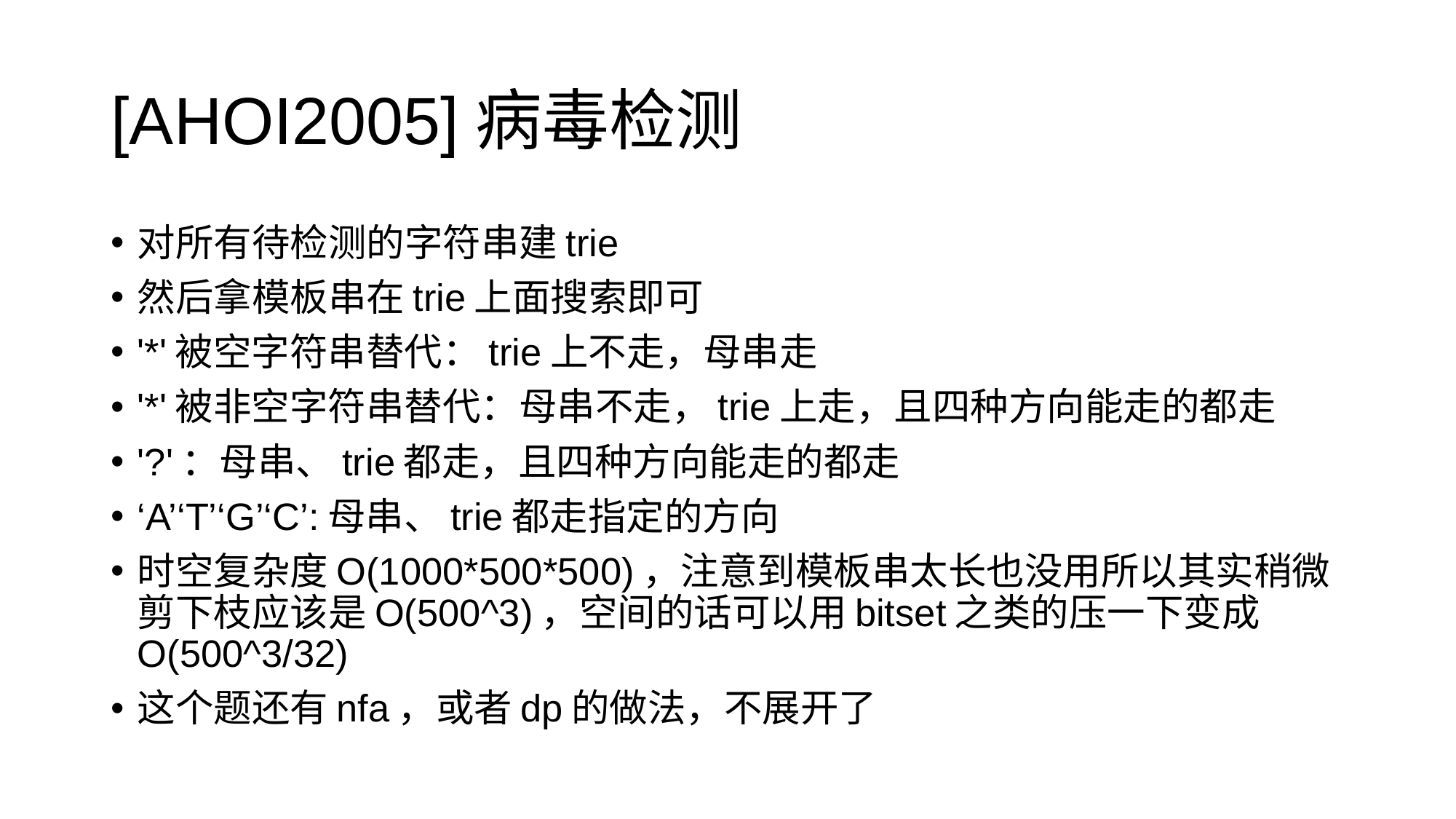

# [AHOI2005]病毒检测
对所有待检测的字符串建trie
然后拿模板串在trie上面搜索即可
'*'被空字符串替代：trie上不走，母串走
'*'被非空字符串替代：母串不走，trie上走，且四种方向能走的都走
'?'：母串、trie都走，且四种方向能走的都走
‘A’‘T’‘G’‘C’:母串、trie都走指定的方向
时空复杂度O(1000*500*500)，注意到模板串太长也没用所以其实稍微剪下枝应该是O(500^3)，空间的话可以用bitset之类的压一下变成O(500^3/32)
这个题还有nfa，或者dp的做法，不展开了